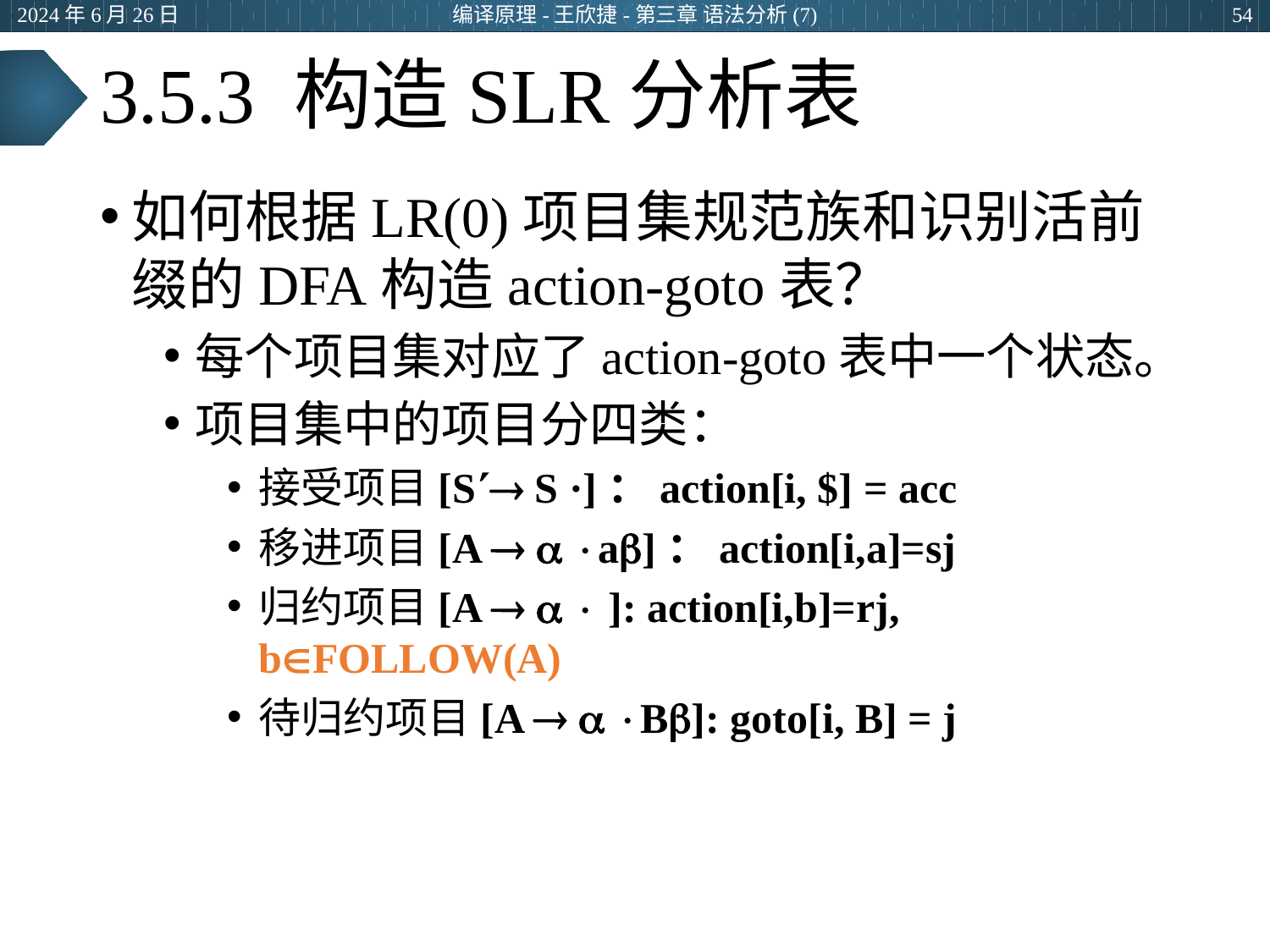

2024年6月26日
编译原理-王欣捷-第三章 语法分析(7)
54
# 3.5.3 构造SLR分析表
如何根据LR(0)项目集规范族和识别活前缀的DFA构造action-goto表？
每个项目集对应了action-goto表中一个状态。
项目集中的项目分四类：
接受项目[S′→ S ·]：action[i, $] = acc
移进项目[A → α ⋅aβ]：action[i,a]=sj
归约项目[A → α ⋅ ]: action[i,b]=rj, b∈FOLLOW(A)
待归约项目[A → α ⋅Bβ]: goto[i, B] = j